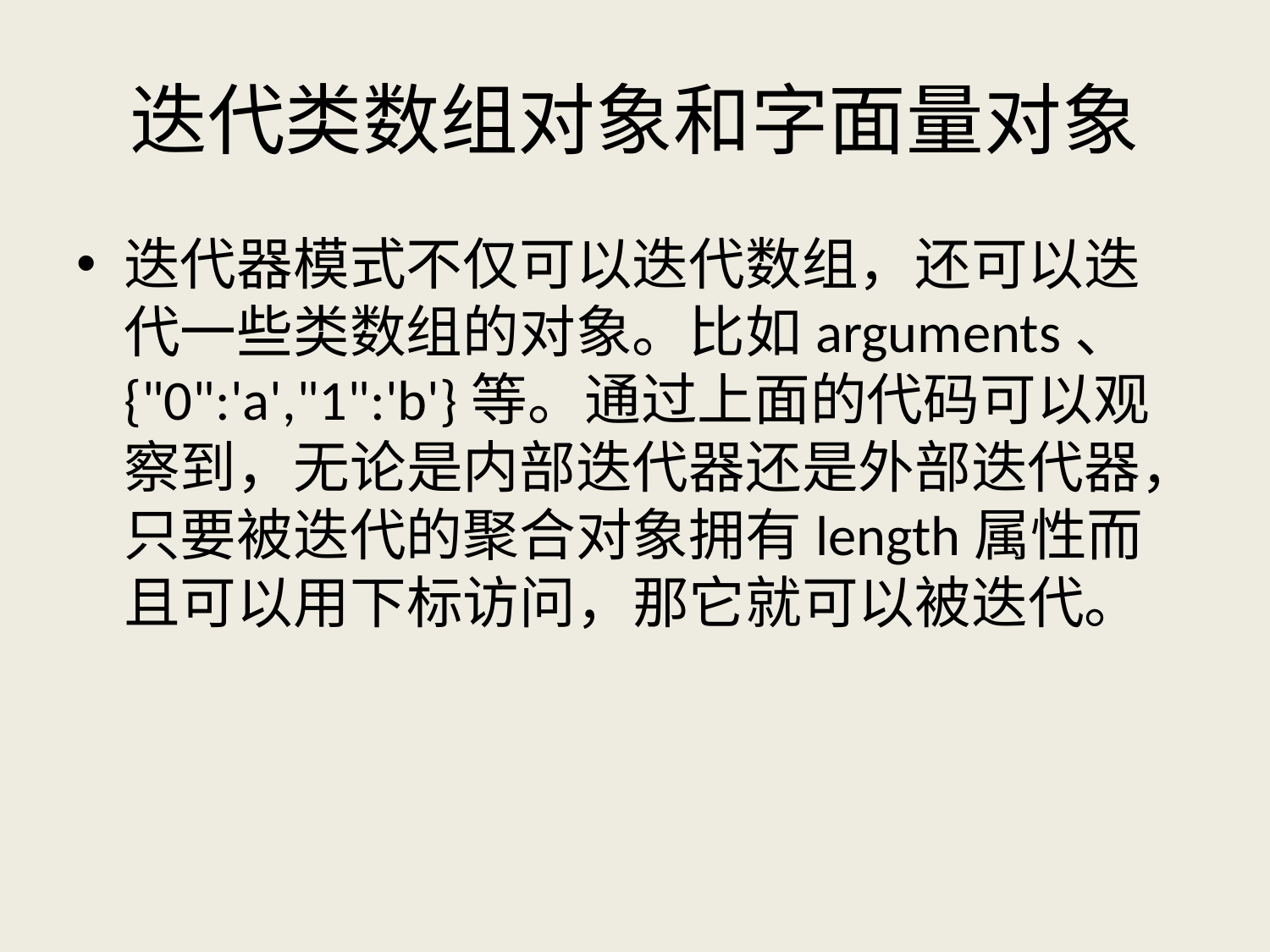

# 迭代类数组对象和字面量对象
迭代器模式不仅可以迭代数组，还可以迭代一些类数组的对象。比如arguments、{"0":'a',"1":'b'}等。通过上面的代码可以观察到，无论是内部迭代器还是外部迭代器，只要被迭代的聚合对象拥有length属性而且可以用下标访问，那它就可以被迭代。